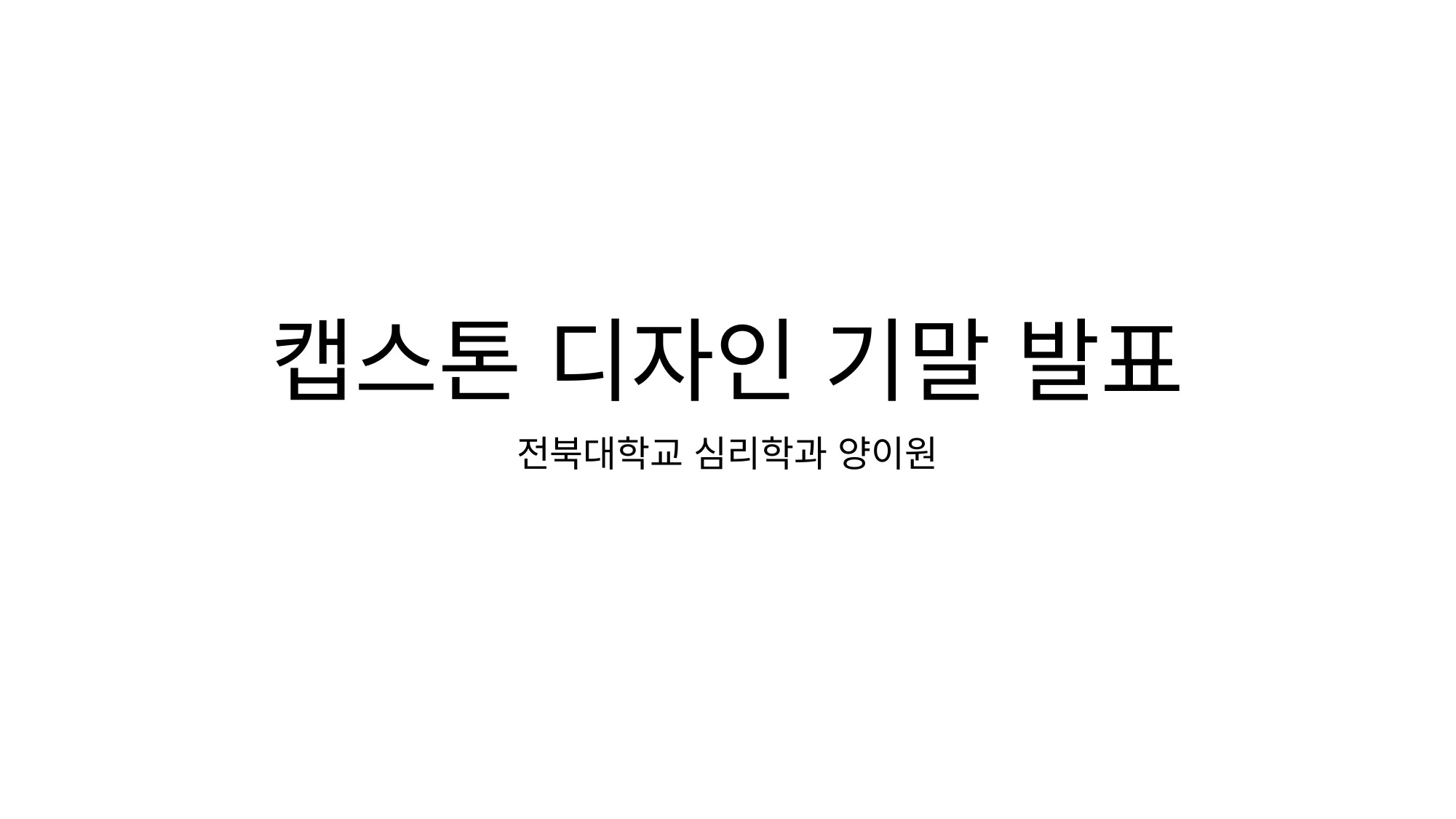

# 캡스톤 디자인 기말 발표
전북대학교 심리학과 양이원